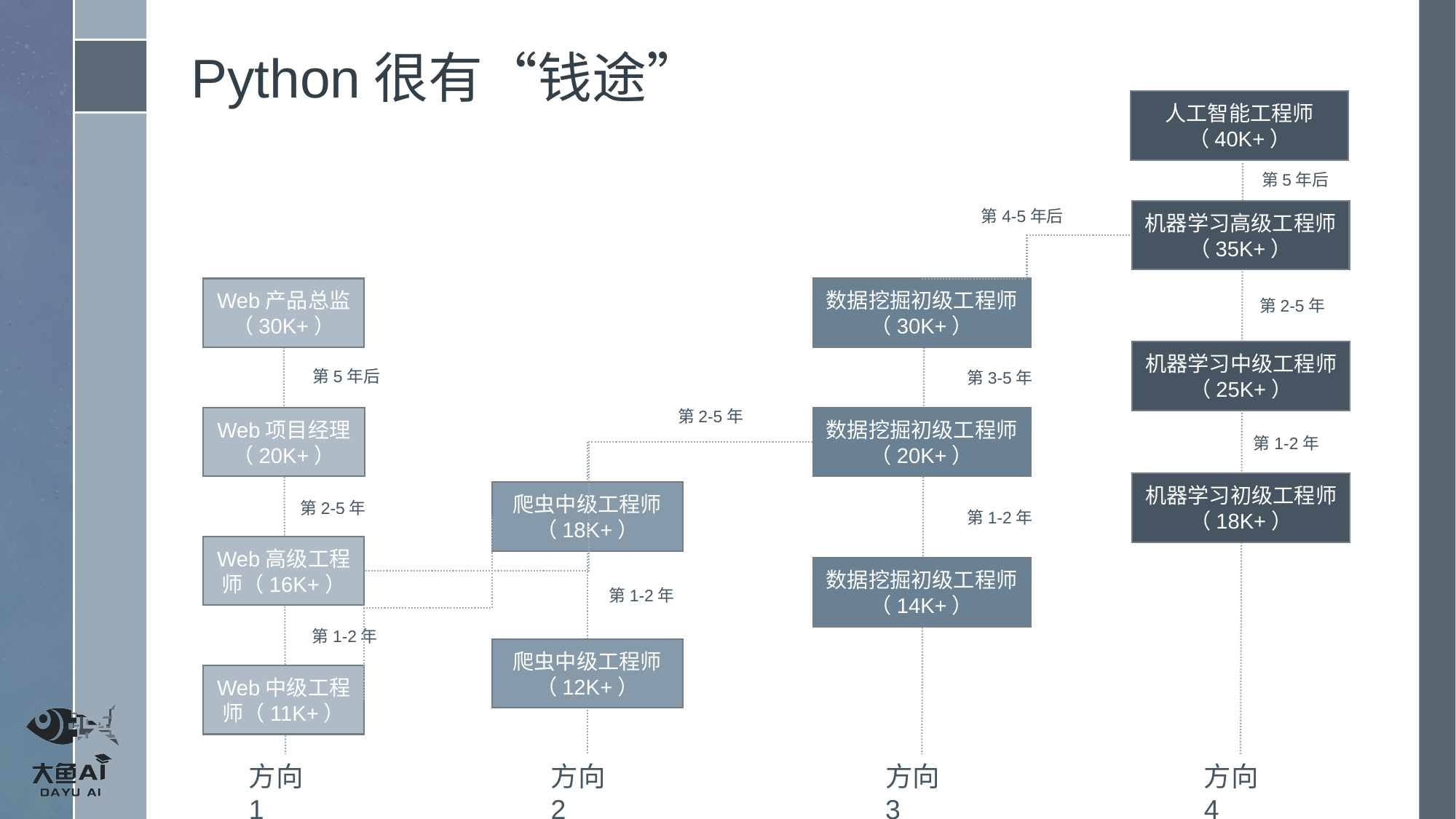

# Python很有“钱途”
人工智能工程师（40K+）
机器学习高级工程师（35K+）
机器学习中级工程师（25K+）
机器学习初级工程师（18K+）
第5年后
第2-5年
第1-2年
Web产品总监（30K+）
Web项目经理（20K+）
Web高级工程师（16K+）
Web中级工程师（11K+）
第5年后
第2-5年
第1-2年
方向1
数据挖掘初级工程师（30K+）
第3-5年
数据挖掘初级工程师（20K+）
第1-2年
数据挖掘初级工程师（14K+）
方向3
爬虫中级工程师（18K+）
爬虫中级工程师（12K+）
方向2
第1-2年
第4-5年后
第2-5年
方向4